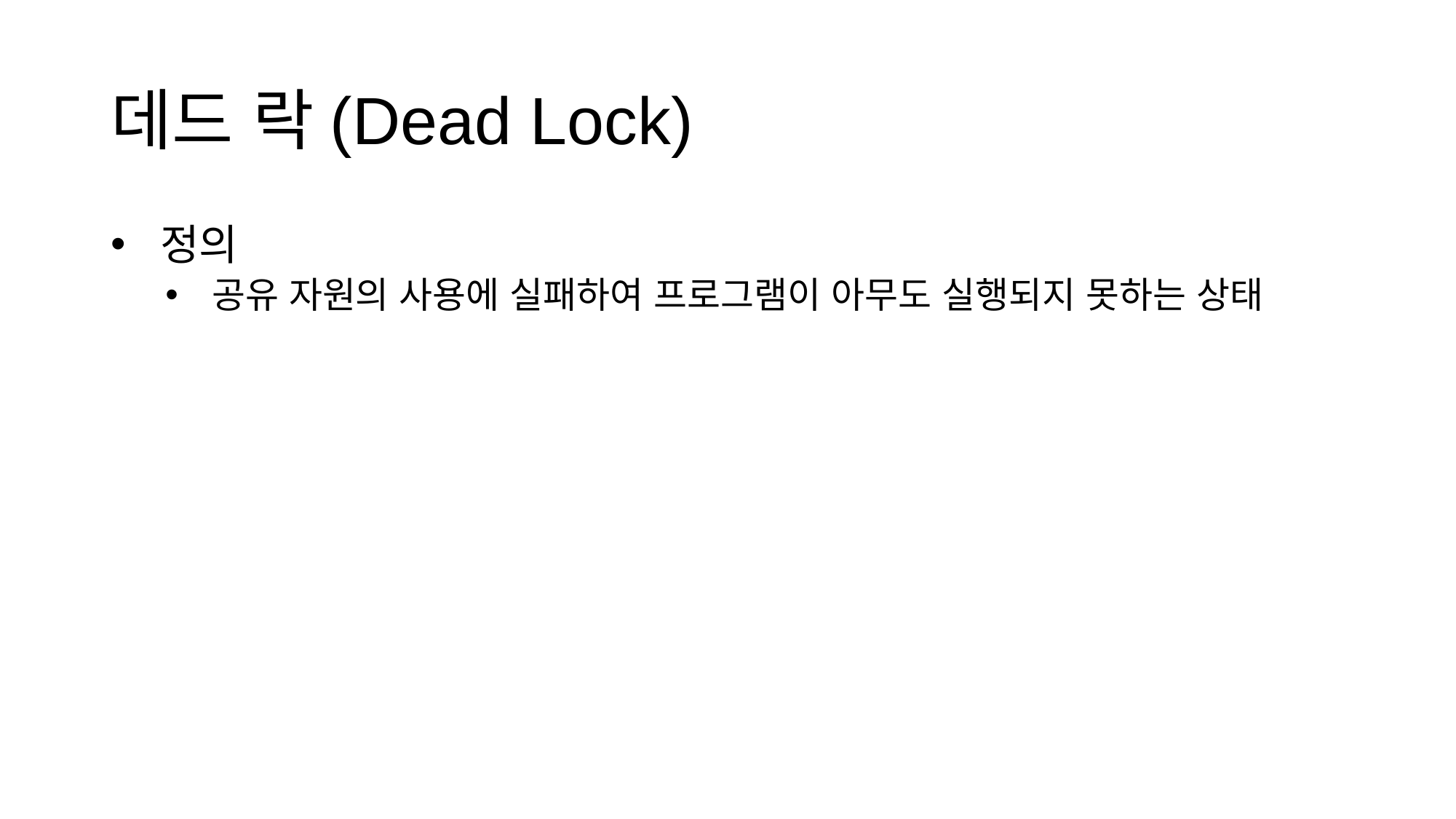

# 데드 락(Dead Lock)
 정의
 공유 자원의 사용에 실패하여 프로그램이 아무도 실행되지 못하는 상태